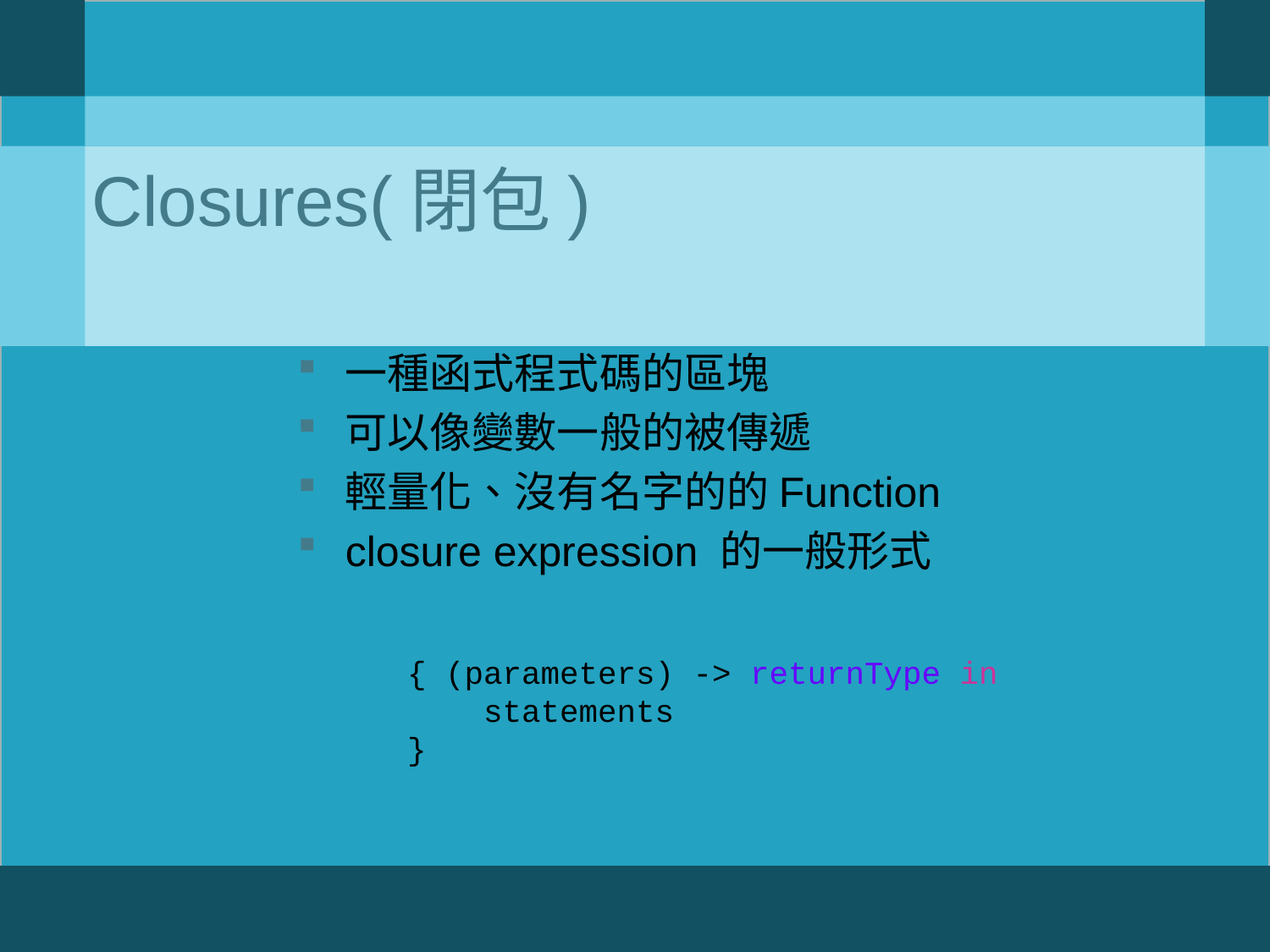

# Closures(閉包)
一種函式程式碼的區塊
可以像變數一般的被傳遞
輕量化、沒有名字的的Function
closure expression 的一般形式
{ (parameters) -> returnType in
    statements
}